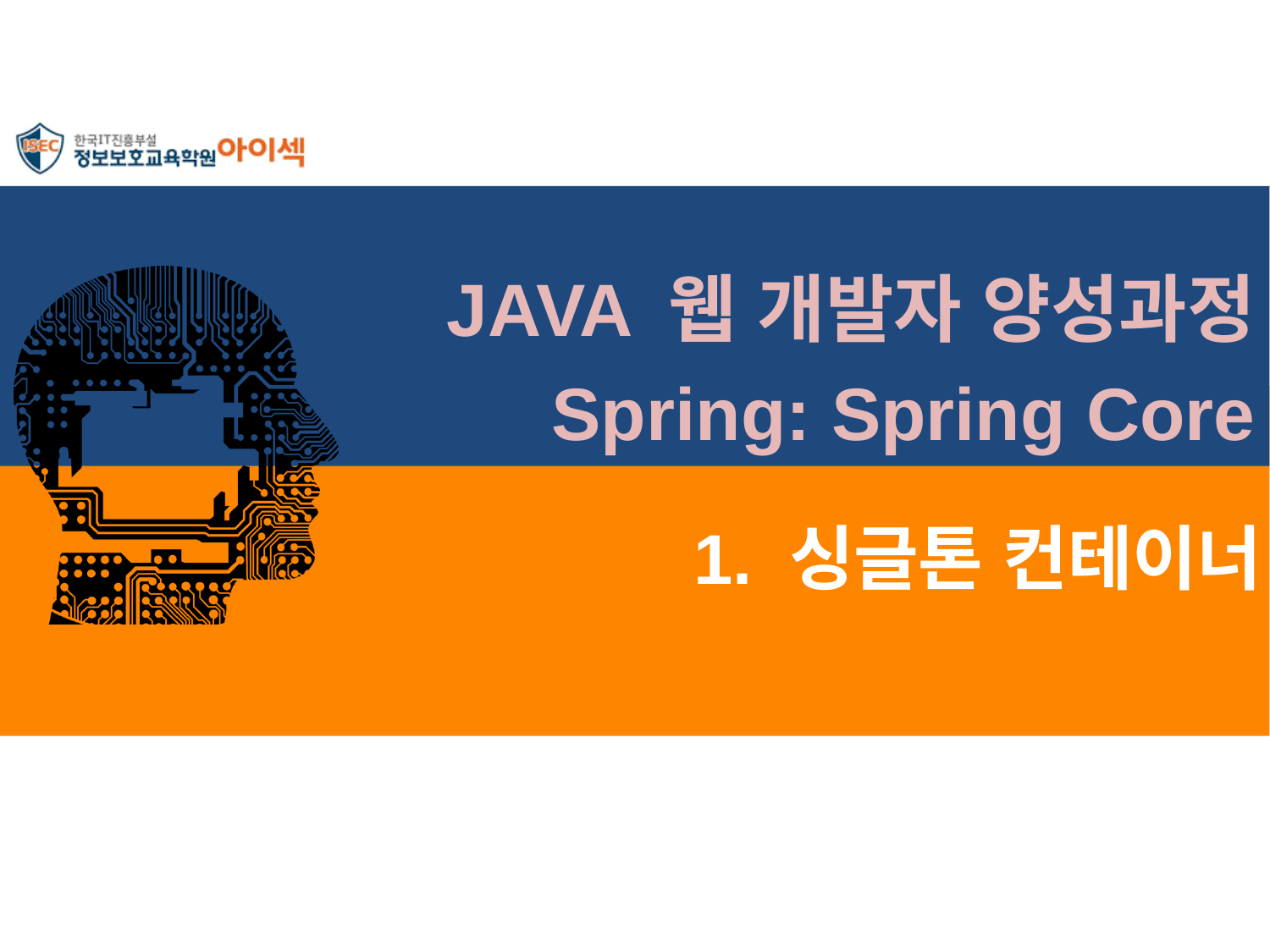

JAVA 웹 개발자 양성과정
Spring: Spring Core

# 1. 싱글톤 컨테이너